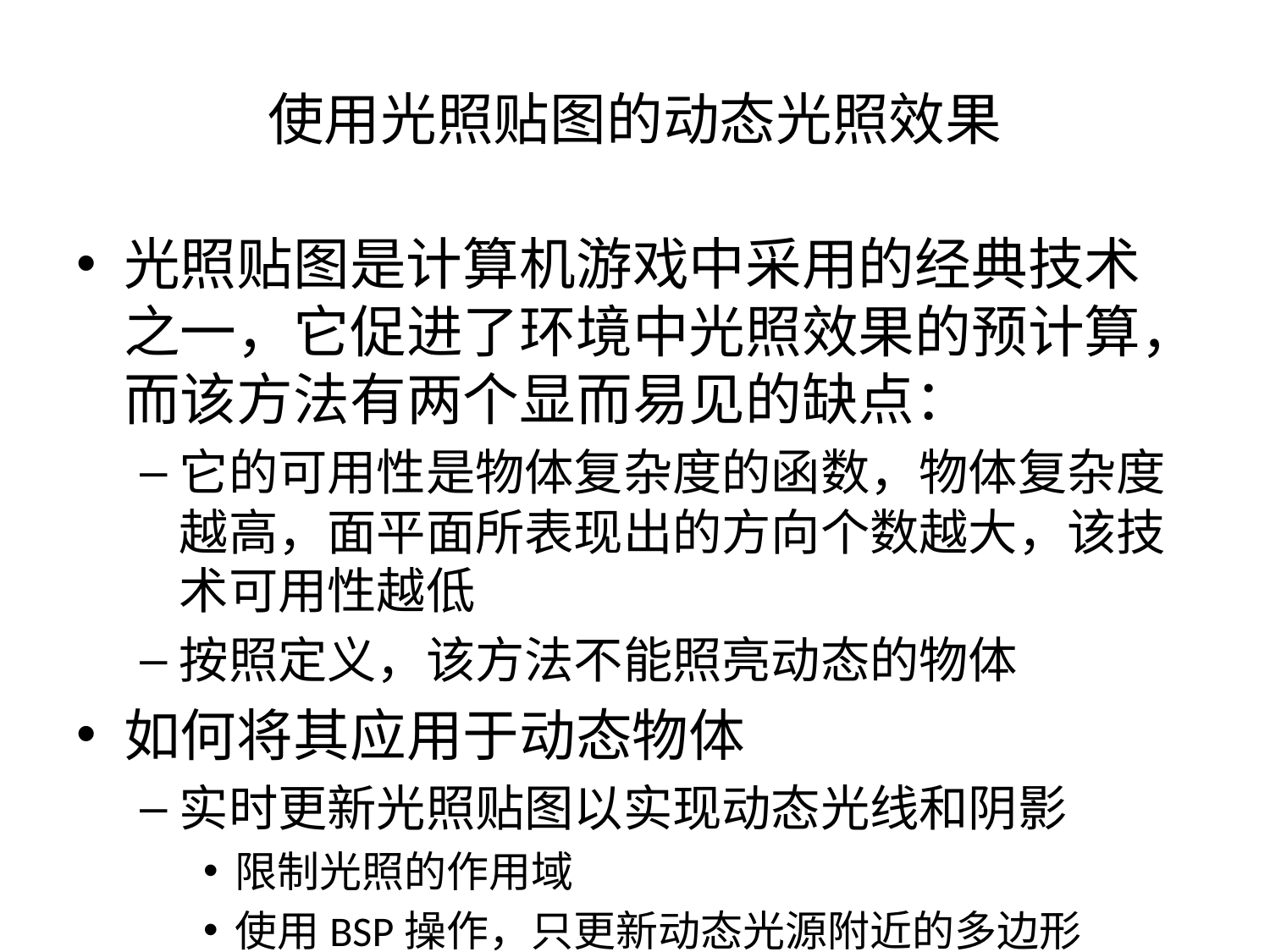

# 使用光照贴图的动态光照效果
光照贴图是计算机游戏中采用的经典技术之一，它促进了环境中光照效果的预计算，而该方法有两个显而易见的缺点：
它的可用性是物体复杂度的函数，物体复杂度越高，面平面所表现出的方向个数越大，该技术可用性越低
按照定义，该方法不能照亮动态的物体
如何将其应用于动态物体
实时更新光照贴图以实现动态光线和阴影
限制光照的作用域
使用BSP操作，只更新动态光源附近的多边形